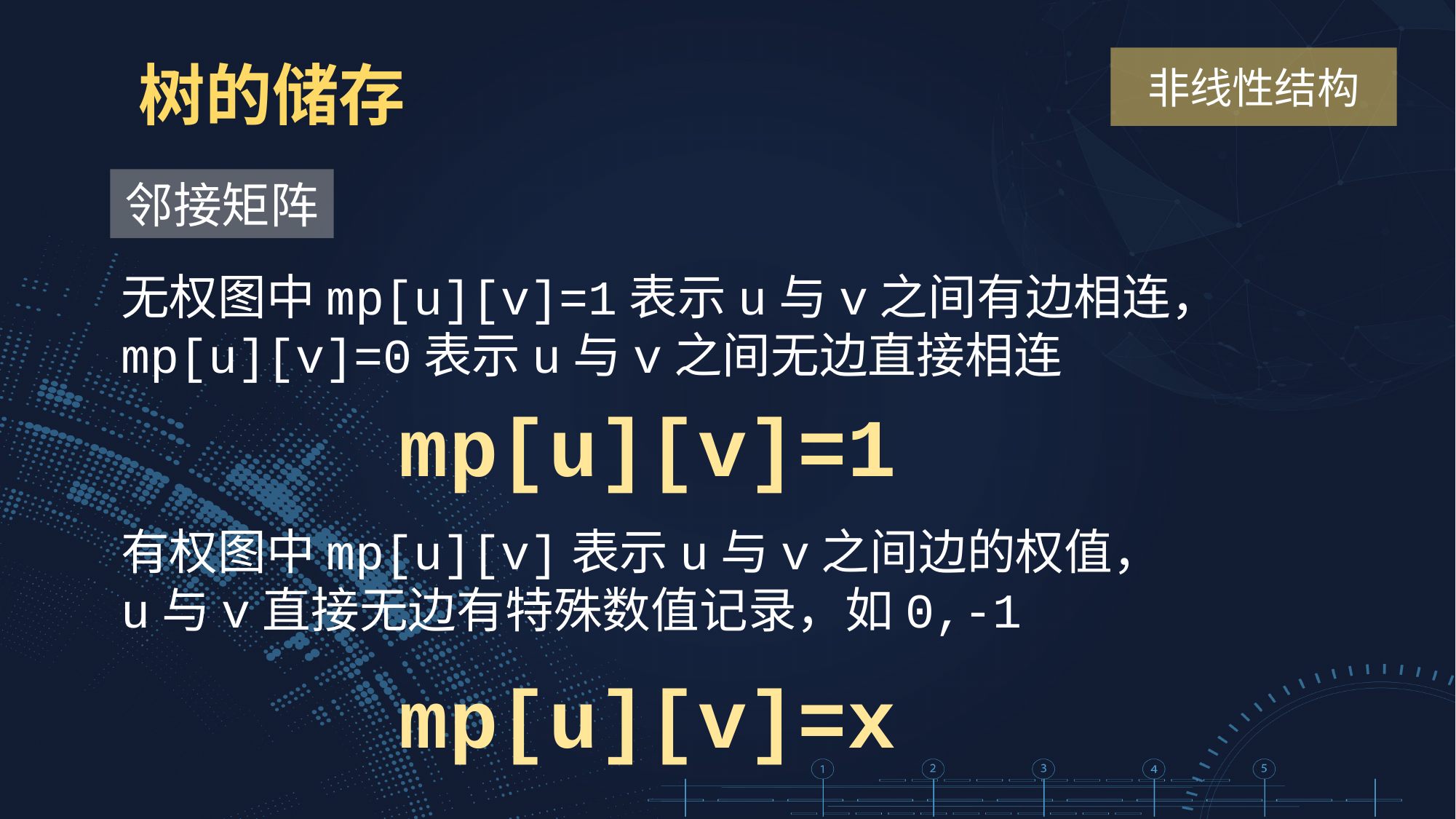

树的储存
非线性结构
邻接矩阵
无权图中mp[u][v]=1表示u与v之间有边相连，mp[u][v]=0表示u与v之间无边直接相连
mp[u][v]=1
有权图中mp[u][v]表示u与v之间边的权值，u与v直接无边有特殊数值记录，如0,-1
mp[u][v]=x